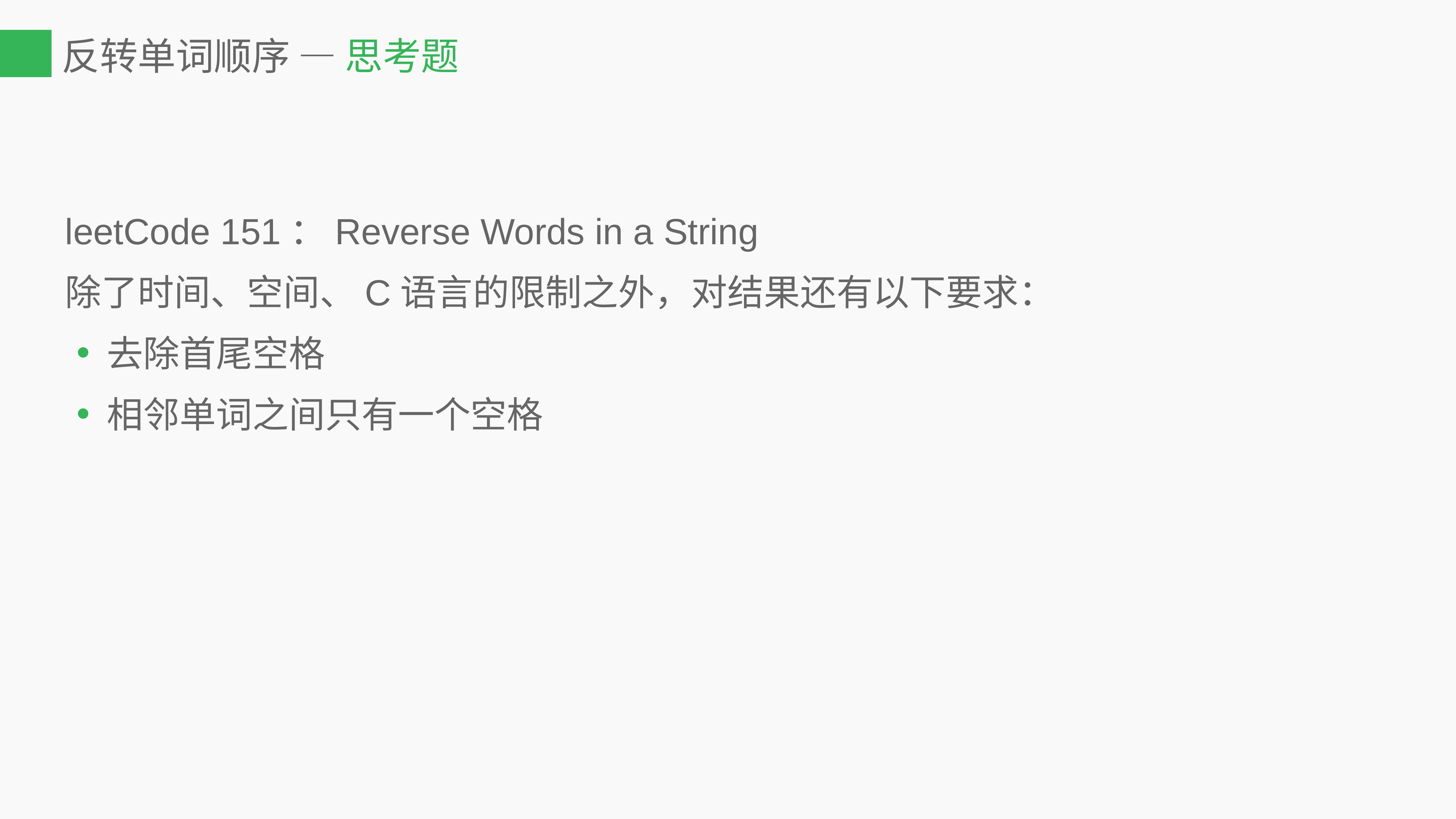

# 反转单词顺序 — 思考题
leetCode 151：Reverse Words in a String
除了时间、空间、C语言的限制之外，对结果还有以下要求：
去除首尾空格
相邻单词之间只有一个空格